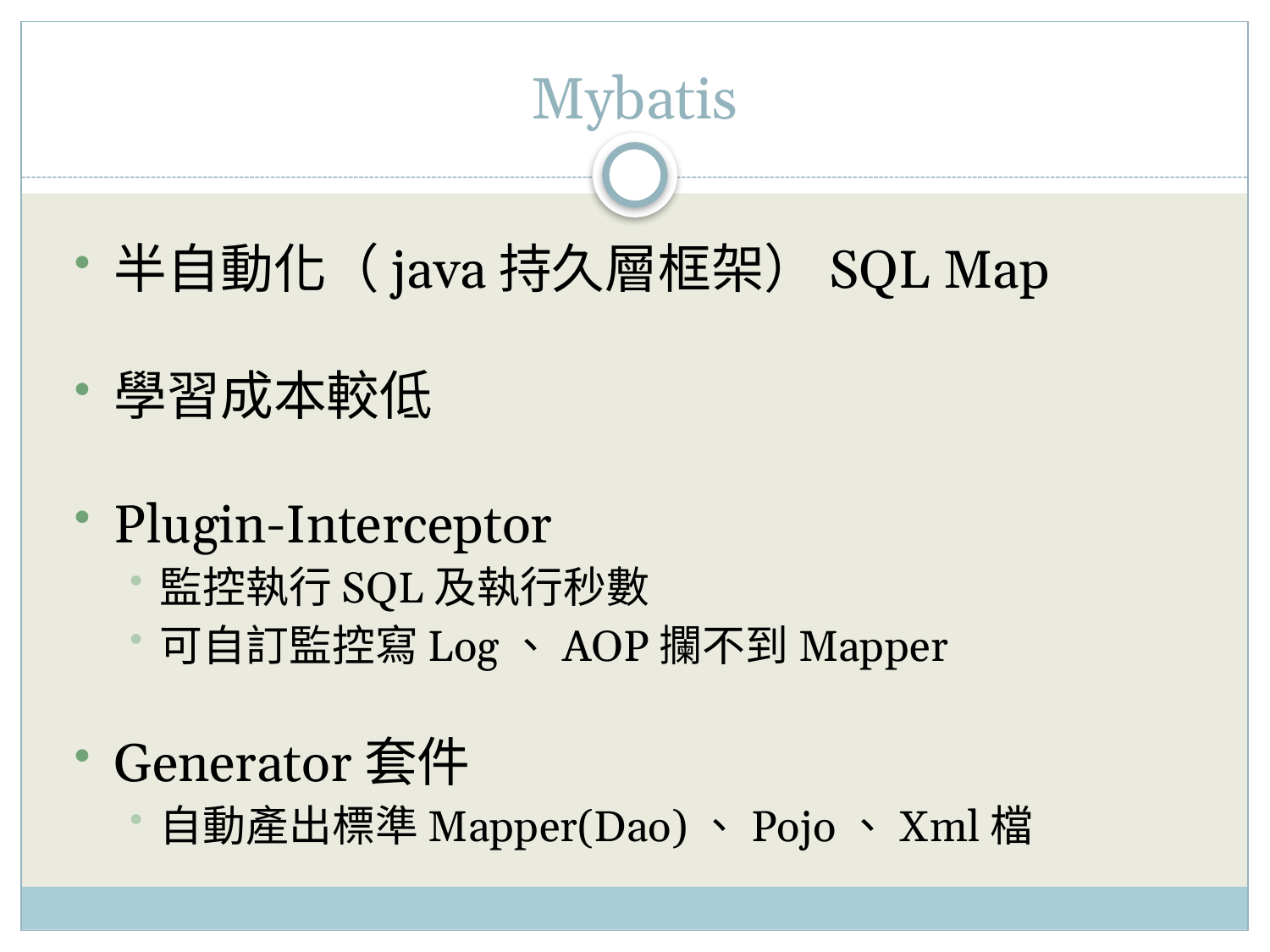

# Mybatis
半自動化（java持久層框架）SQL Map

學習成本較低

Plugin-Interceptor
監控執行SQL及執行秒數
可自訂監控寫Log、AOP攔不到Mapper

Generator套件
自動產出標準Mapper(Dao)、Pojo、Xml檔